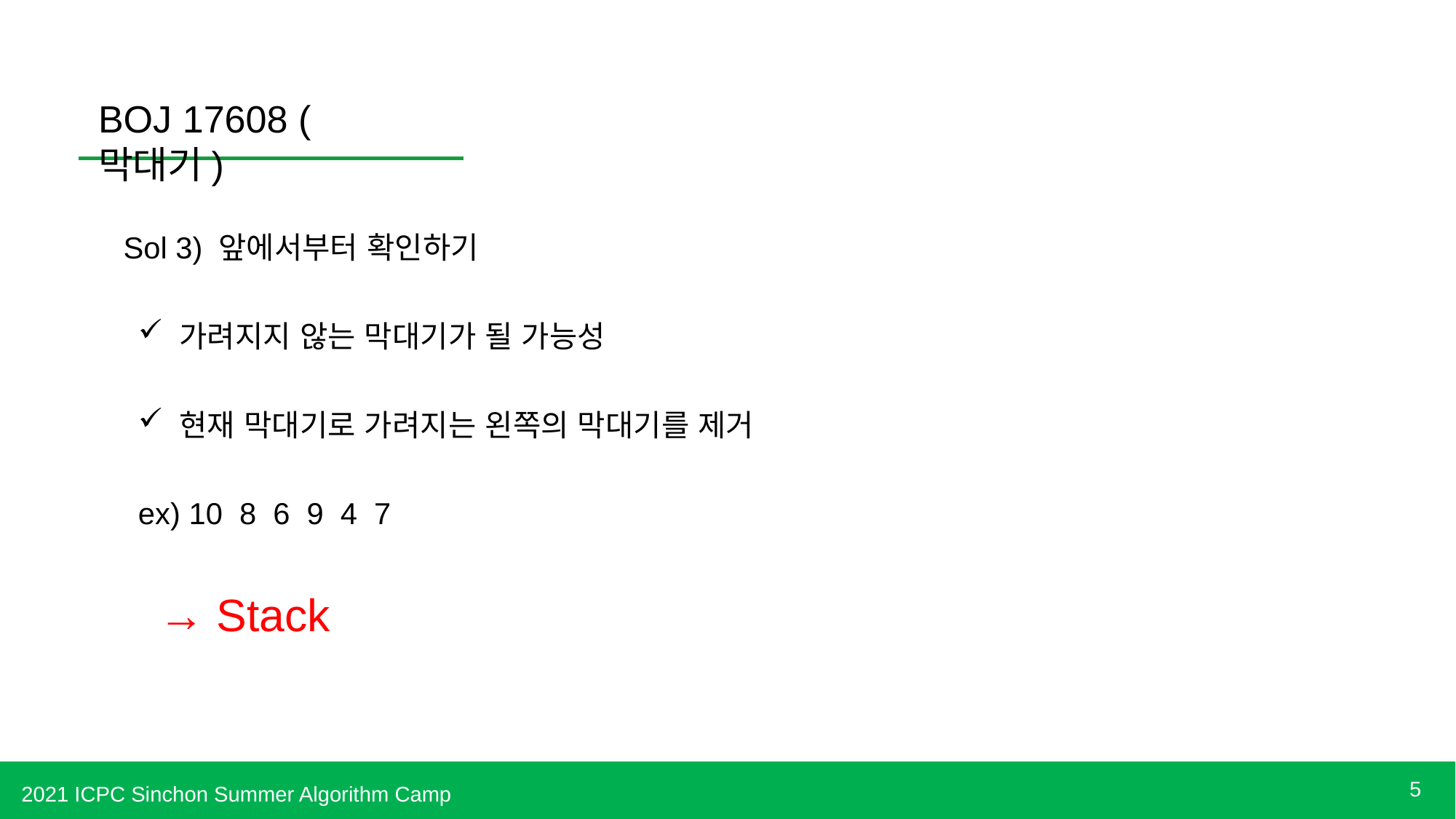

BOJ 17608 (막대기)
Sol 3) 앞에서부터 확인하기
가려지지 않는 막대기가 될 가능성
현재 막대기로 가려지는 왼쪽의 막대기를 제거
ex) 10  8  6  9  4  7
→ Stack

5
2021 ICPC Sinchon Summer Algorithm Camp